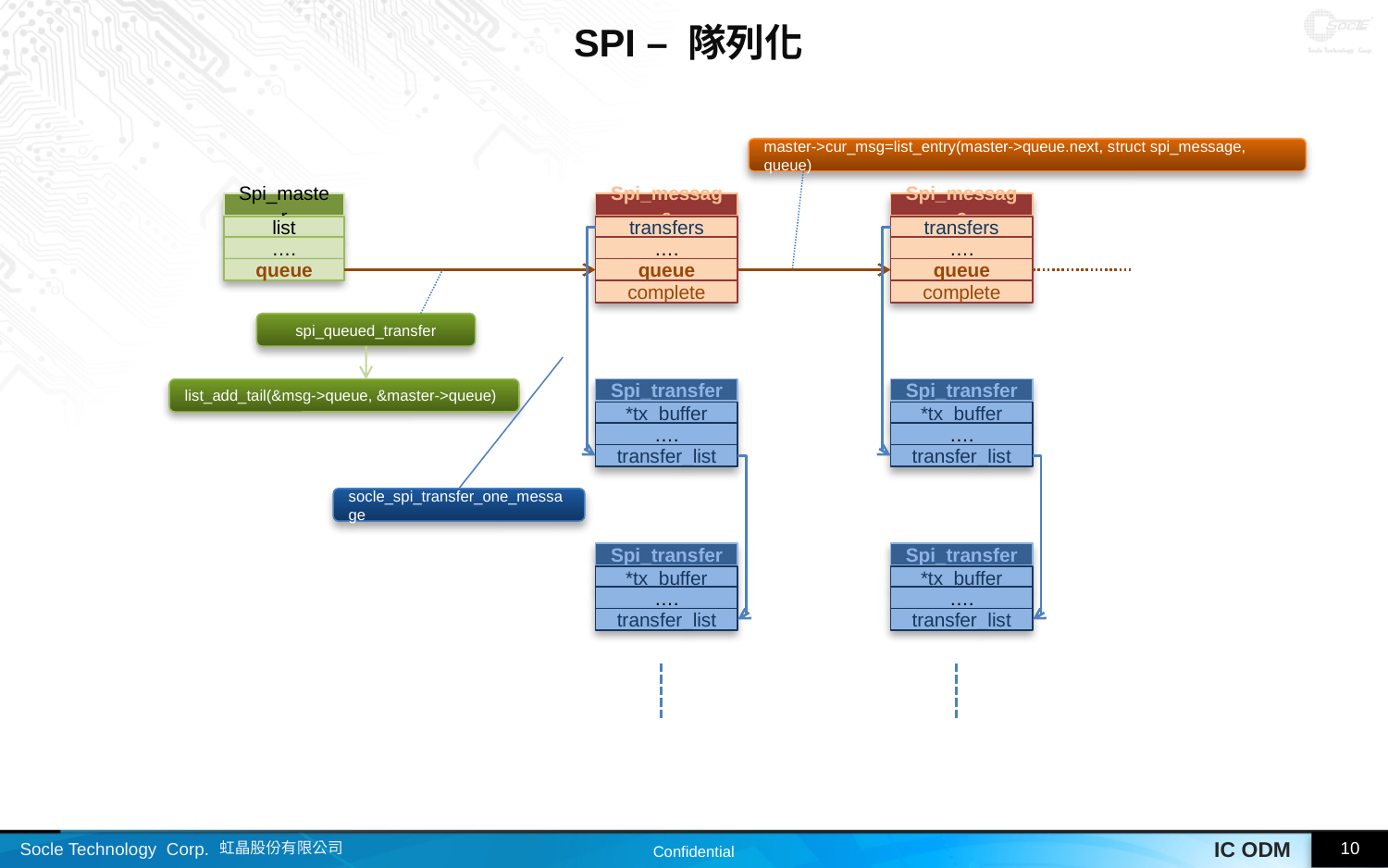

# SPI – 隊列化

master->cur_msg=list_entry(master->queue.next, struct spi_message, queue)
Spi_master
Spi_message
Spi_message
list
transfers
transfers
….
….
….
queue
queue
queue
complete
complete
spi_queued_transfer
list_add_tail(&msg->queue, &master->queue)
Spi_transfer
Spi_transfer
*tx_buffer
*tx_buffer
….
….
transfer_list
transfer_list
socle_spi_transfer_one_message
Spi_transfer
Spi_transfer
*tx_buffer
*tx_buffer
….
….
transfer_list
transfer_list